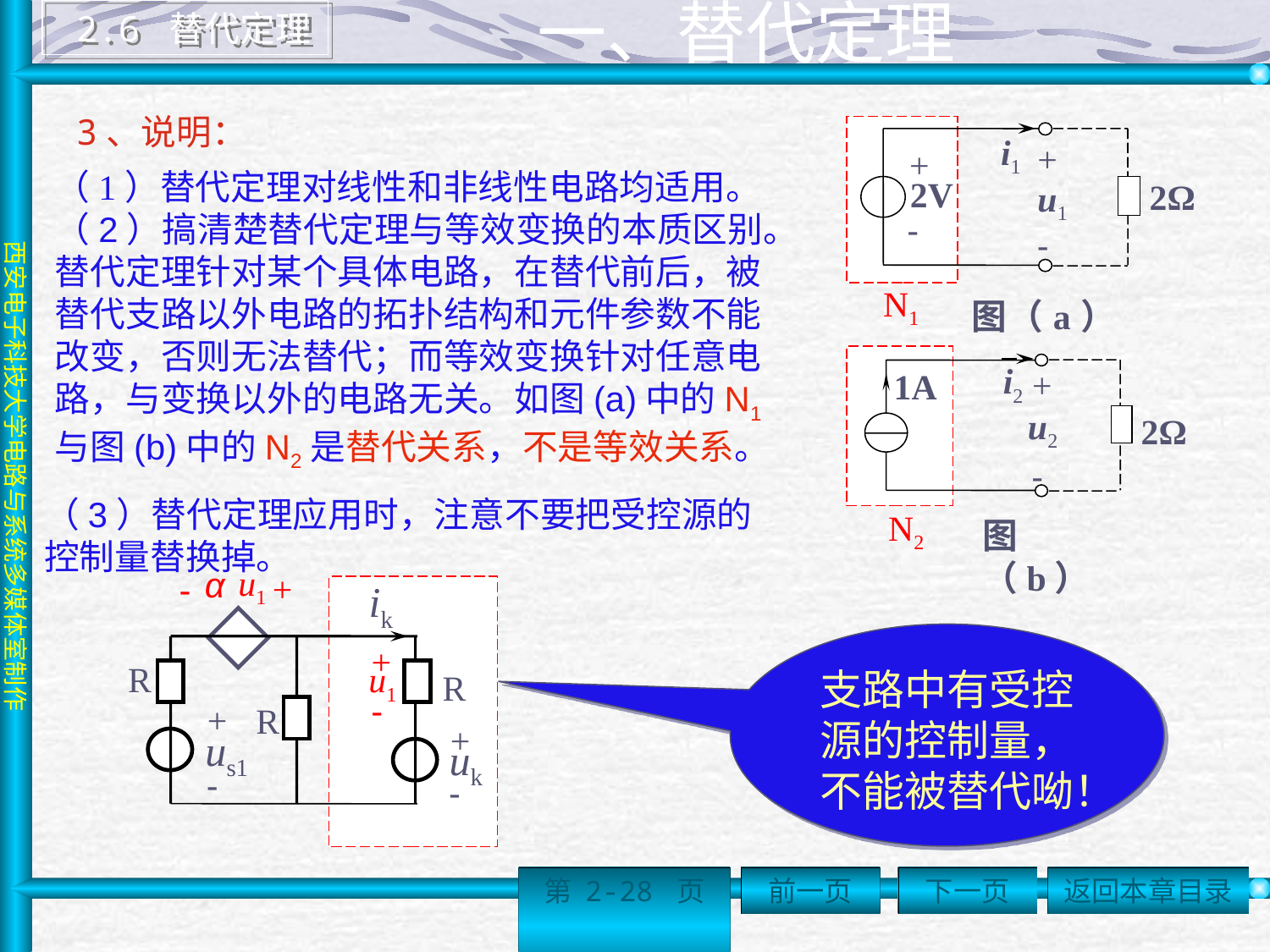

2.6 替代定理
 一、替代定理

3、说明：

i1
+
+
2V
2Ω

u1

-
-

N1
图（a）
（1）替代定理对线性和非线性电路均适用。
（2）搞清楚替代定理与等效变换的本质区别。替代定理针对某个具体电路，在替代前后，被替代支路以外电路的拓扑结构和元件参数不能改变，否则无法替代；而等效变换针对任意电路，与变换以外的电路无关。如图(a)中的N1与图(b)中的N2是替代关系，不是等效关系。

i2

+
1A

u2

2Ω

-

N2
图（b）
（3）替代定理应用时，注意不要把受控源的控制量替换掉。
u1
α
+
-
ik

+
R
u1

R
-

+
R
+
us1

uk

-
-

支路中有受控源的控制量，不能被替代呦！
第 2-28 页
前一页
下一页
返回本章目录